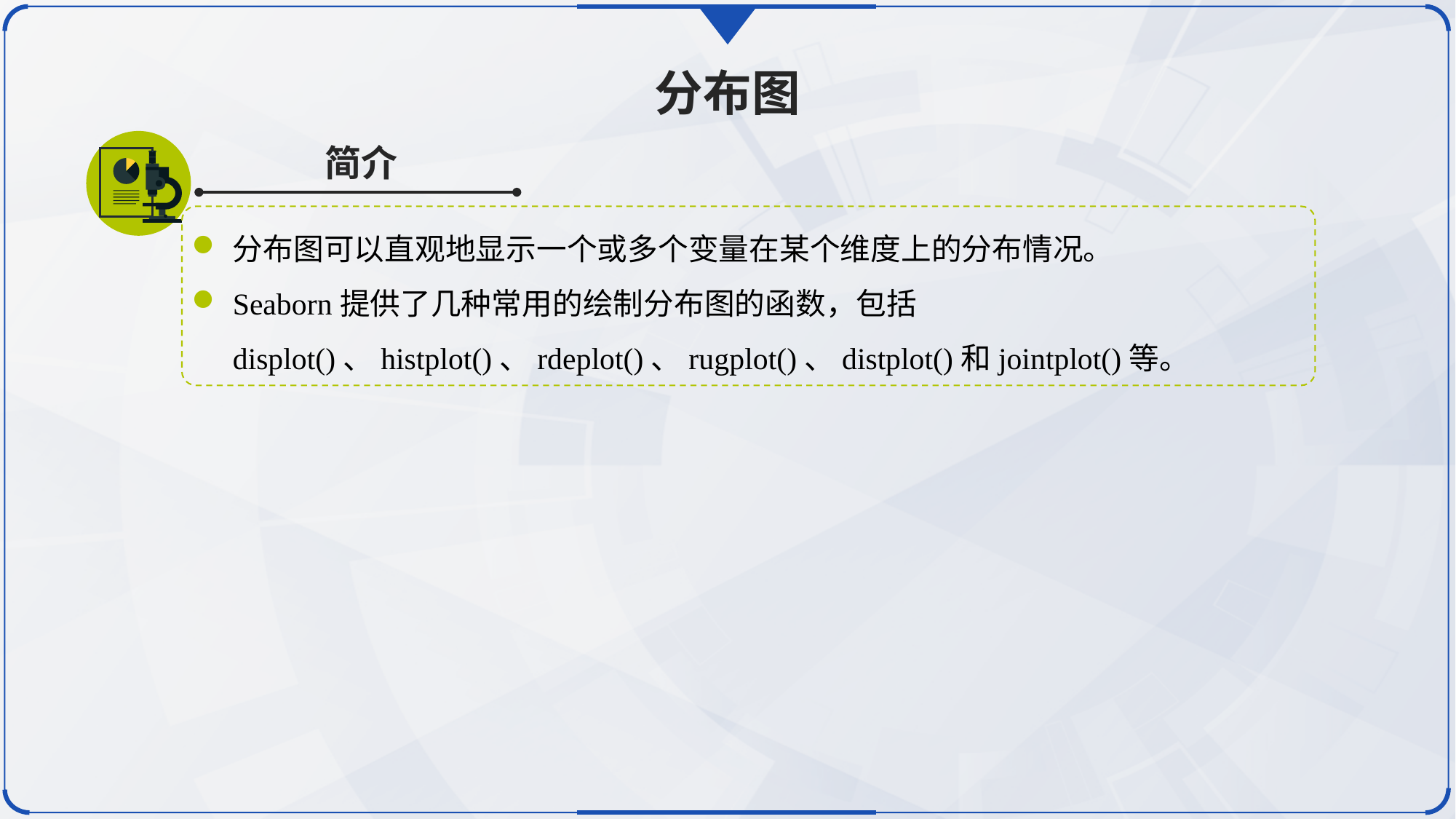

分布图

简介

分布图可以直观地显示一个或多个变量在某个维度上的分布情况。
Seaborn提供了几种常用的绘制分布图的函数，包括displot()、histplot()、rdeplot()、rugplot()、distplot()和jointplot()等。